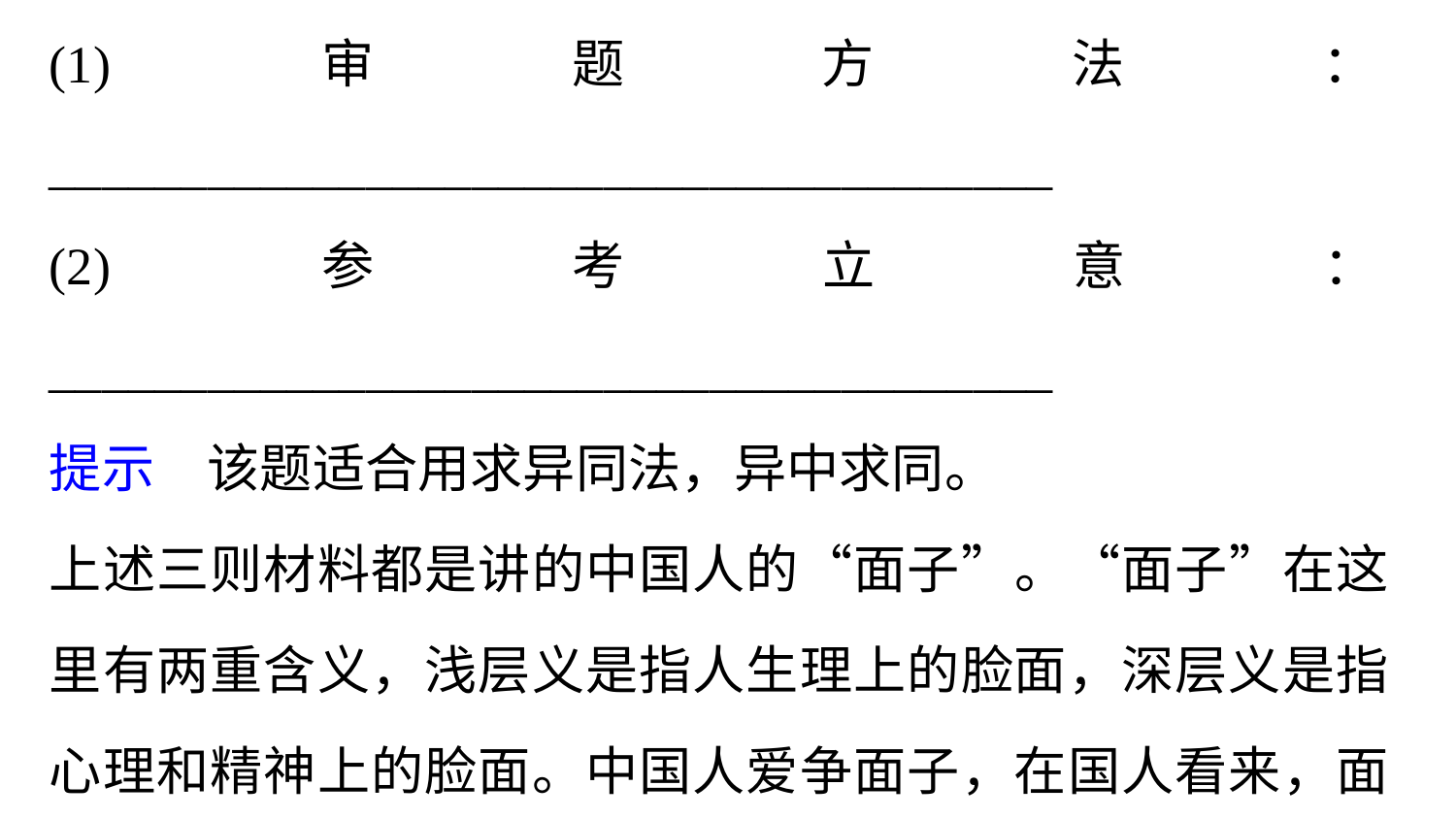

(1)审题方法：______________________________________
(2)参考立意：______________________________________
提示　该题适合用求异同法，异中求同。
上述三则材料都是讲的中国人的“面子”。“面子”在这里有两重含义，浅层义是指人生理上的脸面，深层义是指心理和精神上的脸面。中国人爱争面子，在国人看来，面子是人们身份的标志，是有才干的表现。面子关系着人的尊严、荣誉。国人看重脸面，这对于维系人情和稳定社会